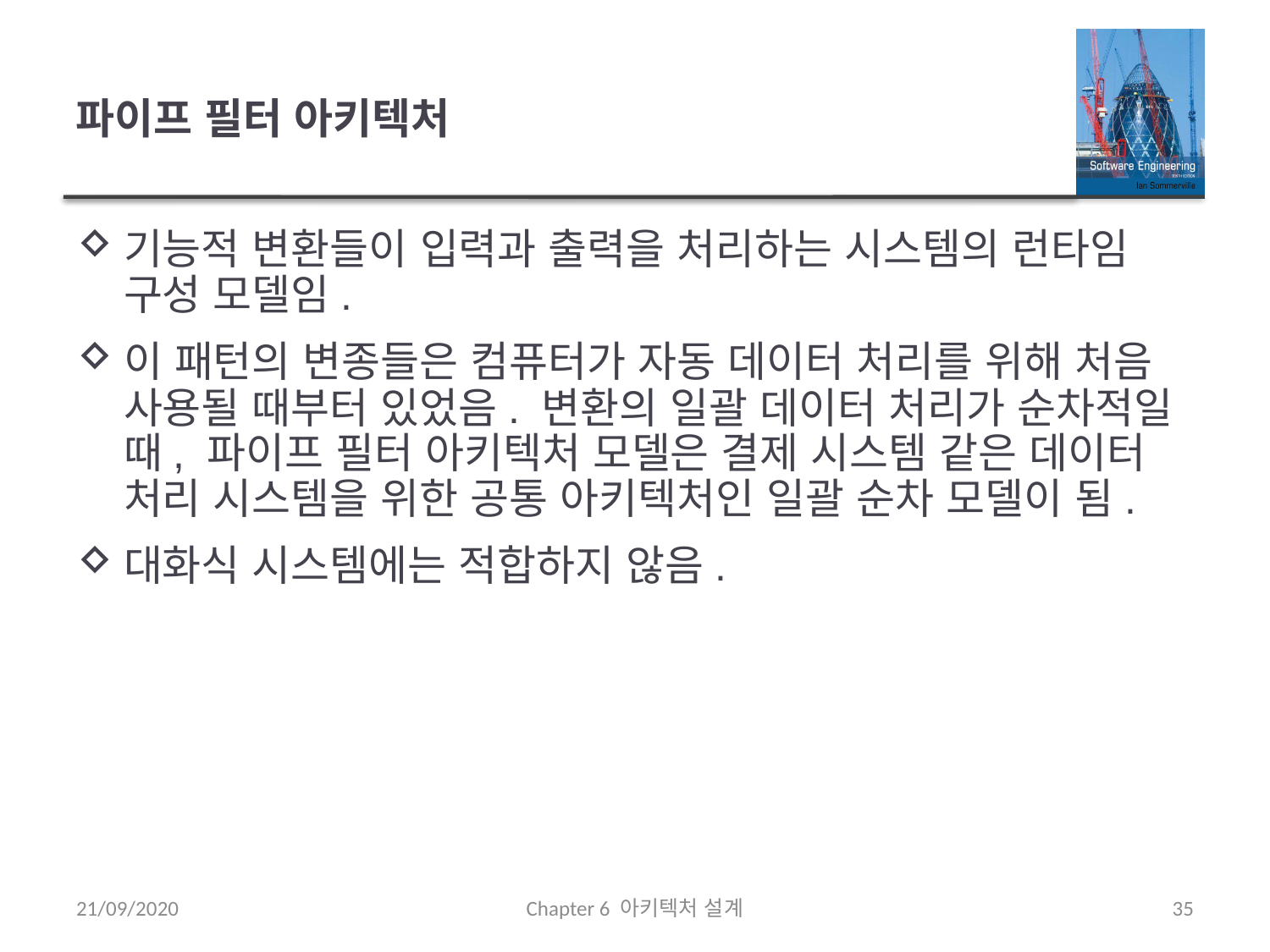

# 파이프 필터 아키텍처
기능적 변환들이 입력과 출력을 처리하는 시스템의 런타임 구성 모델임.
이 패턴의 변종들은 컴퓨터가 자동 데이터 처리를 위해 처음 사용될 때부터 있었음. 변환의 일괄 데이터 처리가 순차적일 때, 파이프 필터 아키텍처 모델은 결제 시스템 같은 데이터 처리 시스템을 위한 공통 아키텍처인 일괄 순차 모델이 됨.
대화식 시스템에는 적합하지 않음.
21/09/2020
Chapter 6 아키텍처 설계
35